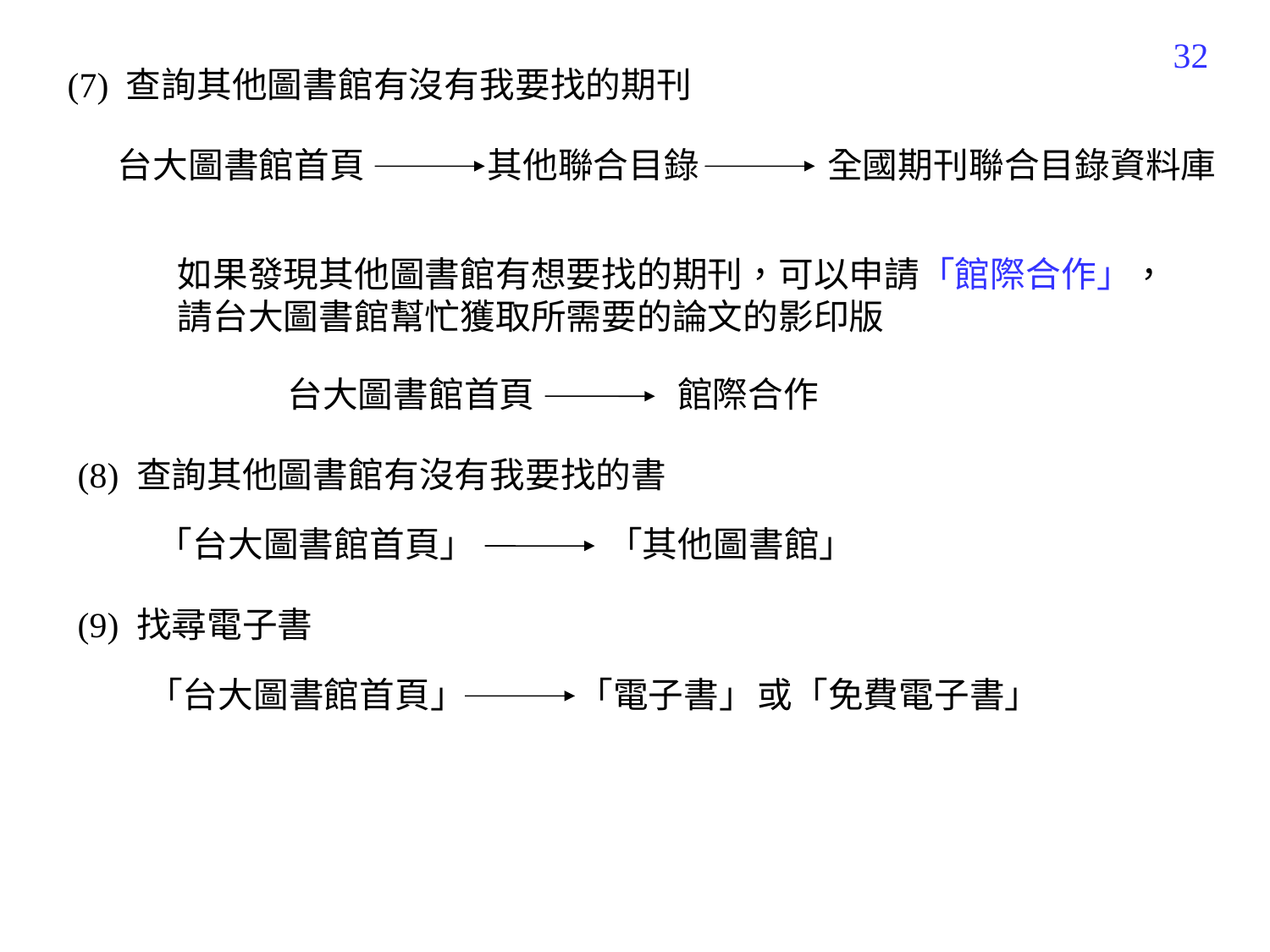

32
(7) 查詢其他圖書館有沒有我要找的期刊
台大圖書館首頁
其他聯合目錄
全國期刊聯合目錄資料庫

如果發現其他圖書館有想要找的期刊，可以申請「館際合作」，請台大圖書館幫忙獲取所需要的論文的影印版
台大圖書館首頁
館際合作

(8) 查詢其他圖書館有沒有我要找的書
「台大圖書館首頁」
「其他圖書館」

(9) 找尋電子書
「台大圖書館首頁」
「電子書」
或「免費電子書」